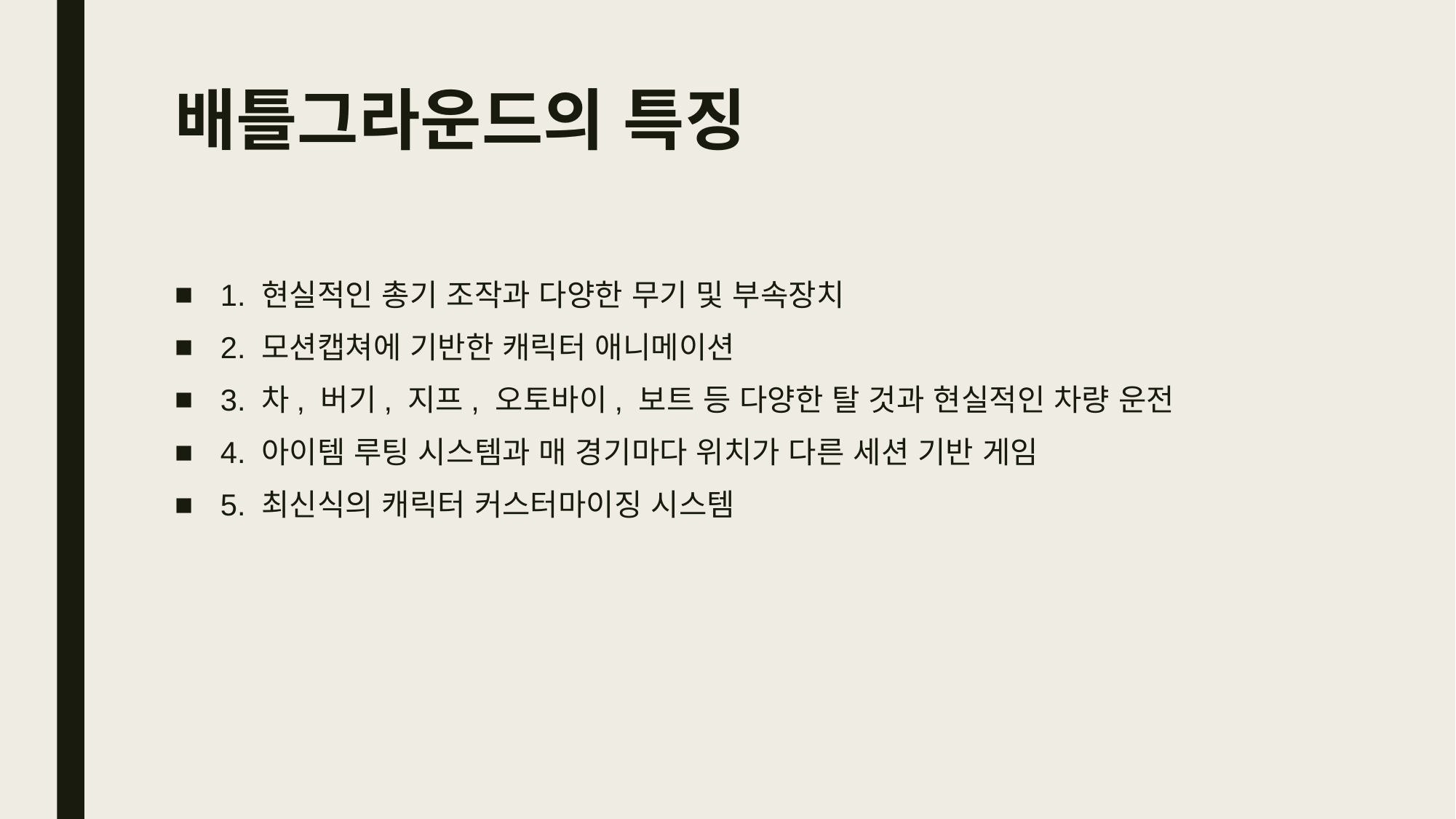

# 배틀그라운드의 특징
1. 현실적인 총기 조작과 다양한 무기 및 부속장치
2. 모션캡쳐에 기반한 캐릭터 애니메이션
3. 차, 버기, 지프, 오토바이, 보트 등 다양한 탈 것과 현실적인 차량 운전
4. 아이템 루팅 시스템과 매 경기마다 위치가 다른 세션 기반 게임
5. 최신식의 캐릭터 커스터마이징 시스템